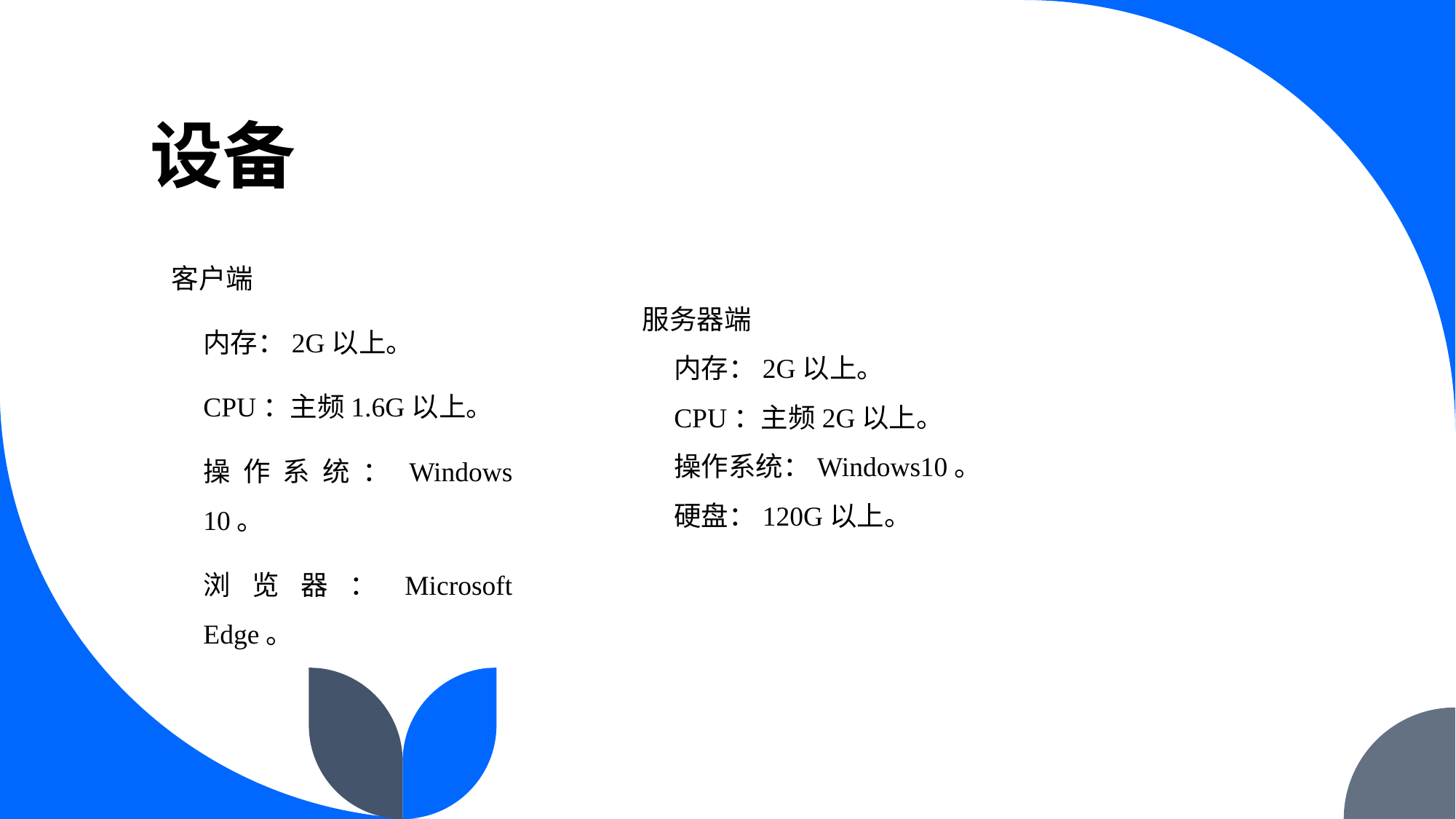

# 设备

客户端
内存：2G以上。
CPU：主频1.6G以上。
操作系统：Windows 10。
浏览器：Microsoft Edge。

服务器端
内存：2G以上。
CPU：主频2G以上。
操作系统：Windows10。
硬盘：120G以上。

20